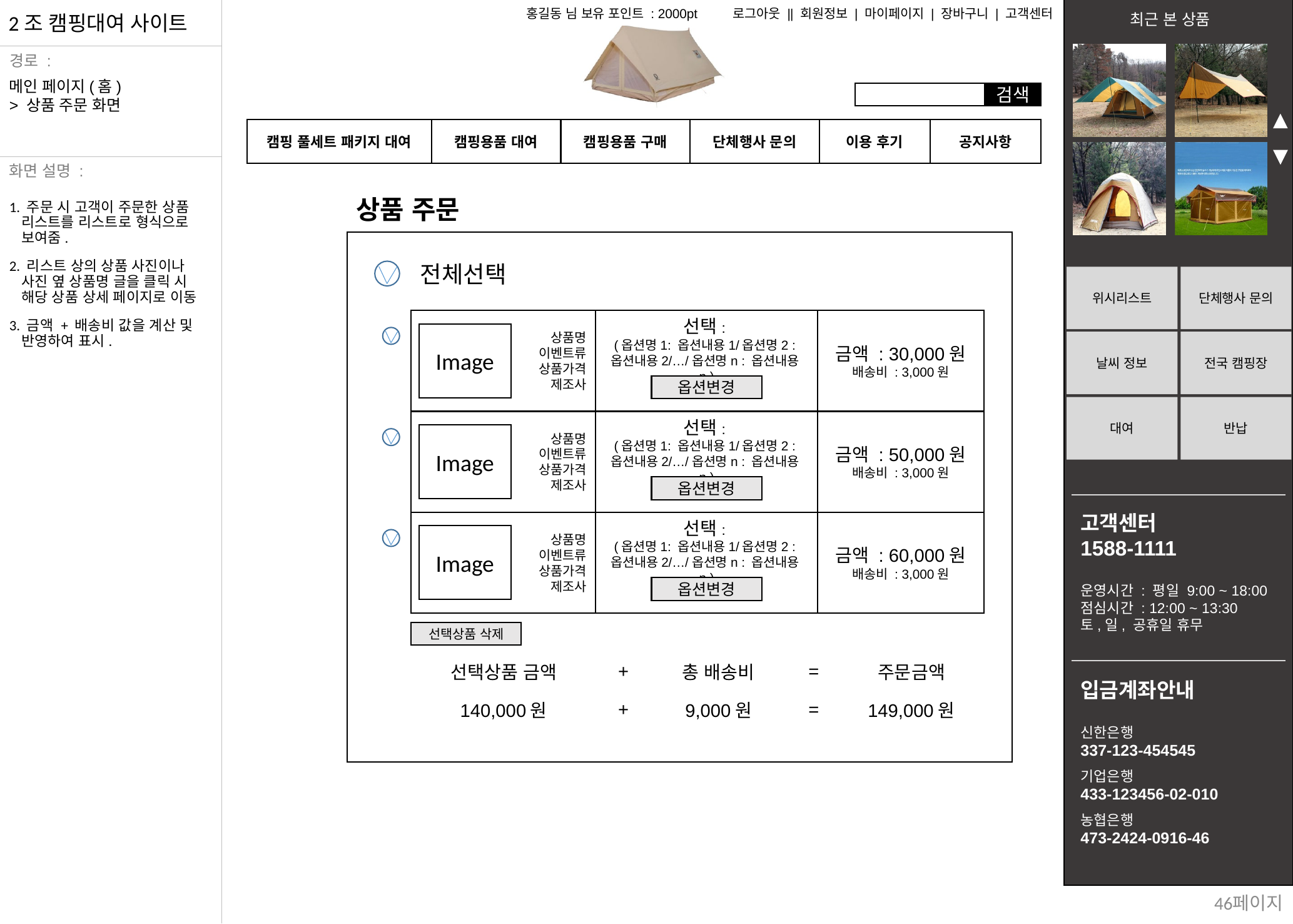

메인 페이지(홈)
> 상품 주문 화면
상품 주문
1. 주문 시 고객이 주문한 상품
   리스트를 리스트로 형식으로
   보여줌.
2. 리스트 상의 상품 사진이나
   사진 옆 상품명 글을 클릭 시
   해당 상품 상세 페이지로 이동
3. 금액 + 배송비 값을 계산 및
   반영하여 표시.

전체선택

상품명
이벤트류
상품가격
제조사
선택:
(옵션명1: 옵션내용1/옵션명2 :
옵션내용2/…/옵션명n : 옵션내용n )
옵션변경
금액 : 30,000원
배송비 : 3,000원
Image

상품명
이벤트류
상품가격
제조사
선택:
(옵션명1: 옵션내용1/옵션명2 :
옵션내용2/…/옵션명n : 옵션내용n )
옵션변경
금액 : 50,000원
배송비 : 3,000원
Image

상품명
이벤트류
상품가격
제조사
선택:
(옵션명1: 옵션내용1/옵션명2 :
옵션내용2/…/옵션명n : 옵션내용n )
옵션변경
금액 : 60,000원
배송비 : 3,000원
Image

선택상품 삭제
| 선택상품 금액 | + | 총 배송비 | = | 주문금액 |
| --- | --- | --- | --- | --- |
| 140,000원 | + | 9,000원 | = | 149,000원 |